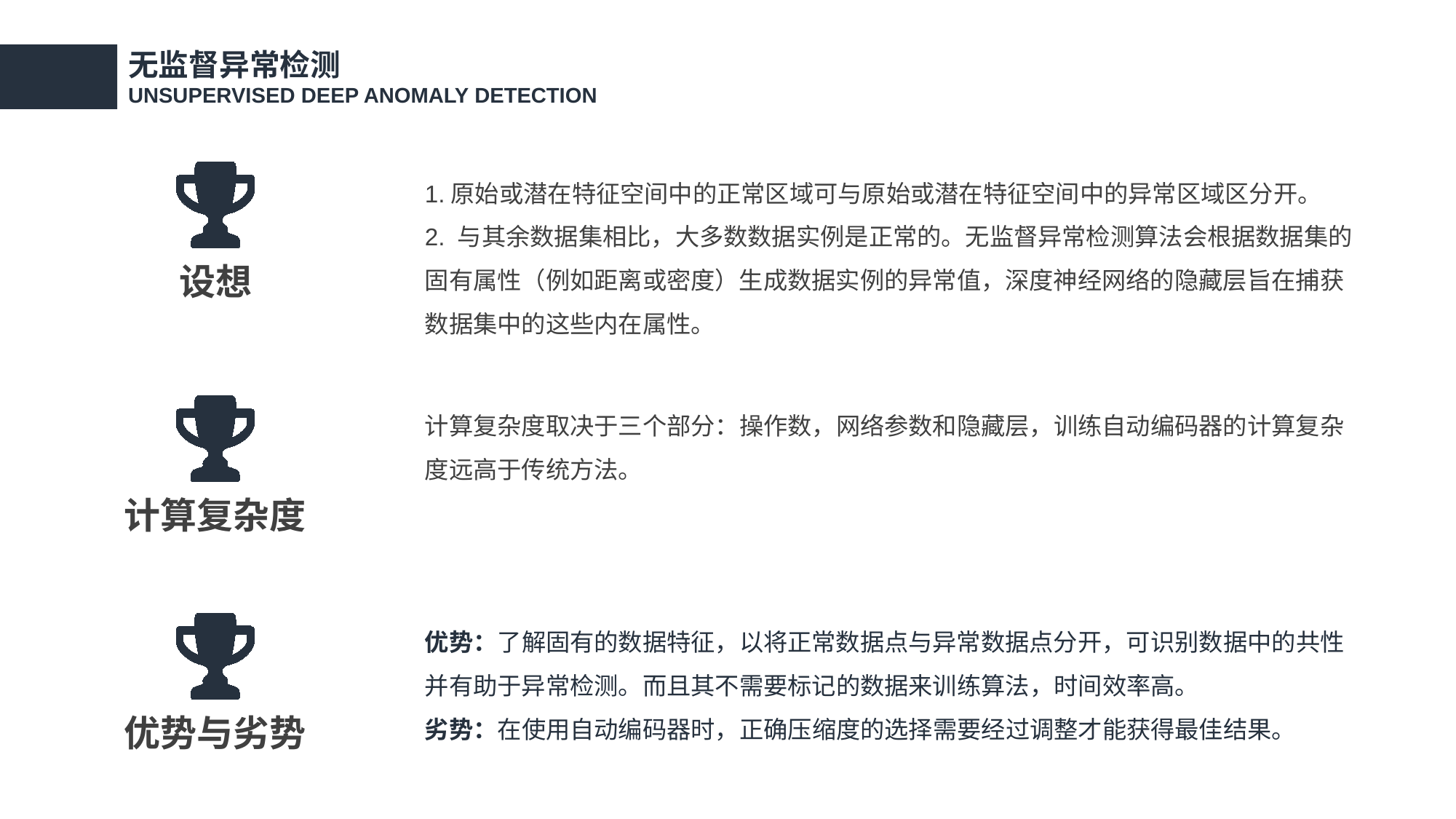

无监督异常检测
UNSUPERVISED DEEP ANOMALY DETECTION

1.原始或潜在特征空间中的正常区域可与原始或潜在特征空间中的异常区域区分开。
2. 与其余数据集相比，大多数数据实例是正常的。无监督异常检测算法会根据数据集的固有属性（例如距离或密度）生成数据实例的异常值，深度神经网络的隐藏层旨在捕获数据集中的这些内在属性。

设想
计算复杂度取决于三个部分：操作数，网络参数和隐藏层，训练自动编码器的计算复杂度远高于传统方法。

计算复杂度
优势：了解固有的数据特征，以将正常数据点与异常数据点分开，可识别数据中的共性并有助于异常检测。而且其不需要标记的数据来训练算法，时间效率高。
劣势：在使用自动编码器时，正确压缩度的选择需要经过调整才能获得最佳结果。

优势与劣势